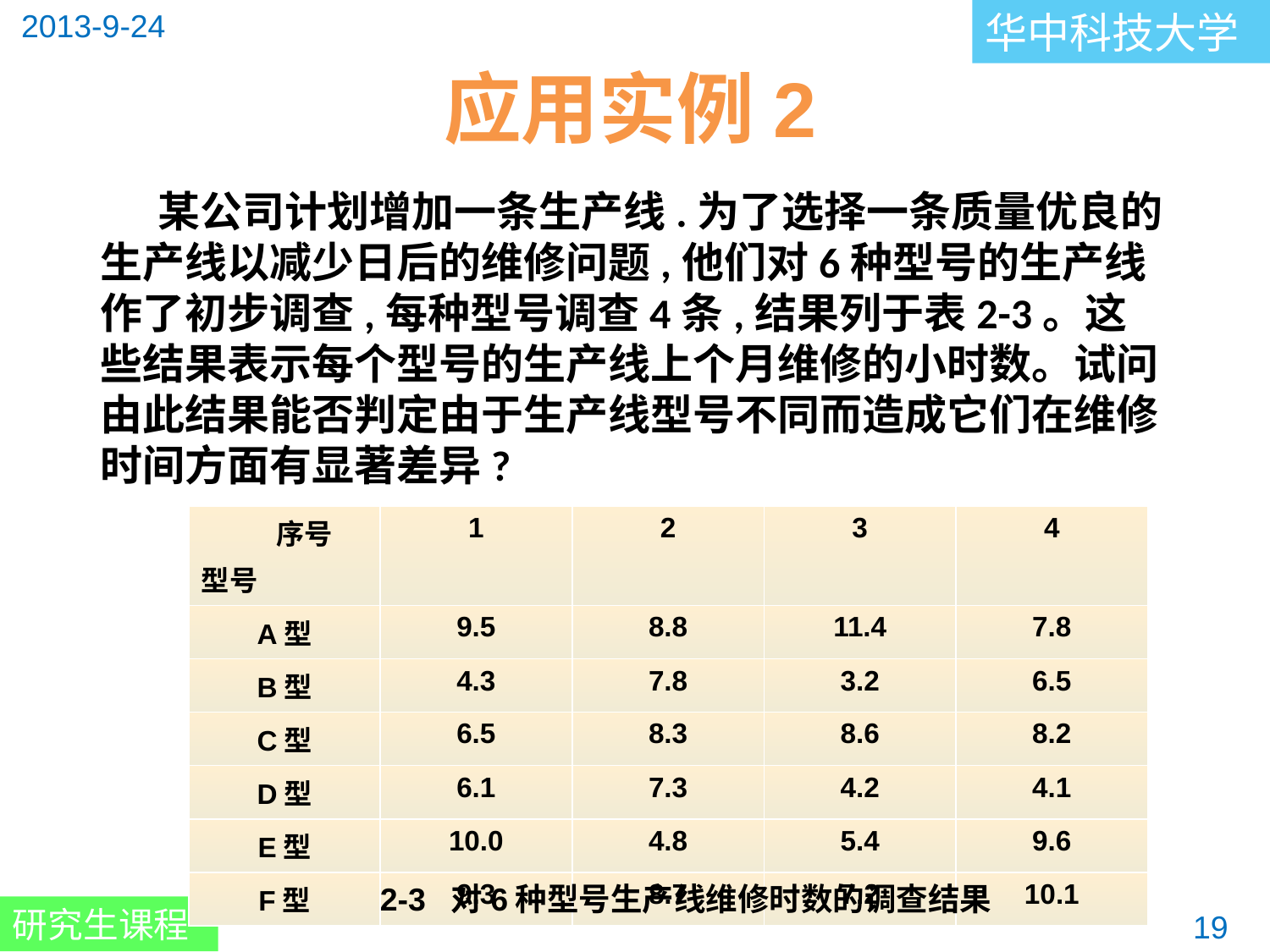

应用实例2
	     某公司计划增加一条生产线.为了选择一条质量优良的生产线以减少日后的维修问题,他们对6种型号的生产线作了初步调查,每种型号调查4条,结果列于表2-3。这些结果表示每个型号的生产线上个月维修的小时数。试问由此结果能否判定由于生产线型号不同而造成它们在维修时间方面有显著差异?
| 序号 型号 | 1 | 2 | 3 | 4 |
| --- | --- | --- | --- | --- |
| A型 | 9.5 | 8.8 | 11.4 | 7.8 |
| B型 | 4.3 | 7.8 | 3.2 | 6.5 |
| C型 | 6.5 | 8.3 | 8.6 | 8.2 |
| D型 | 6.1 | 7.3 | 4.2 | 4.1 |
| E型 | 10.0 | 4.8 | 5.4 | 9.6 |
| F型 | 9.3 | 8.7 | 7.2 | 10.1 |
2-3  对6种型号生产线维修时数的调查结果